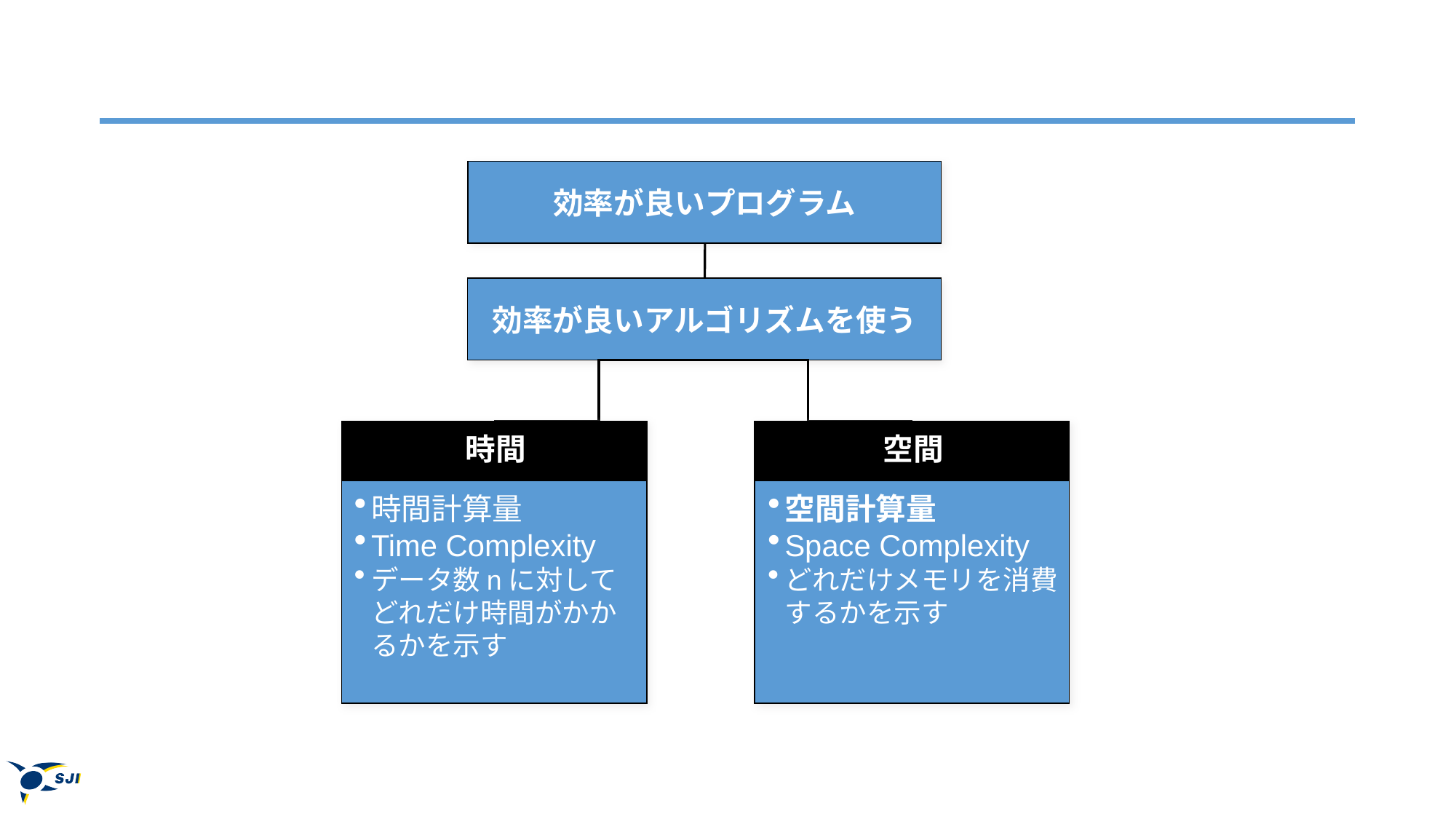

効率が良いプログラム

効率が良いアルゴリズムを使う

空間
空間計算量
Space Complexity
どれだけメモリを消費するかを示す

時間
時間計算量
Time Complexity
データ数nに対してどれだけ時間がかかるかを示す